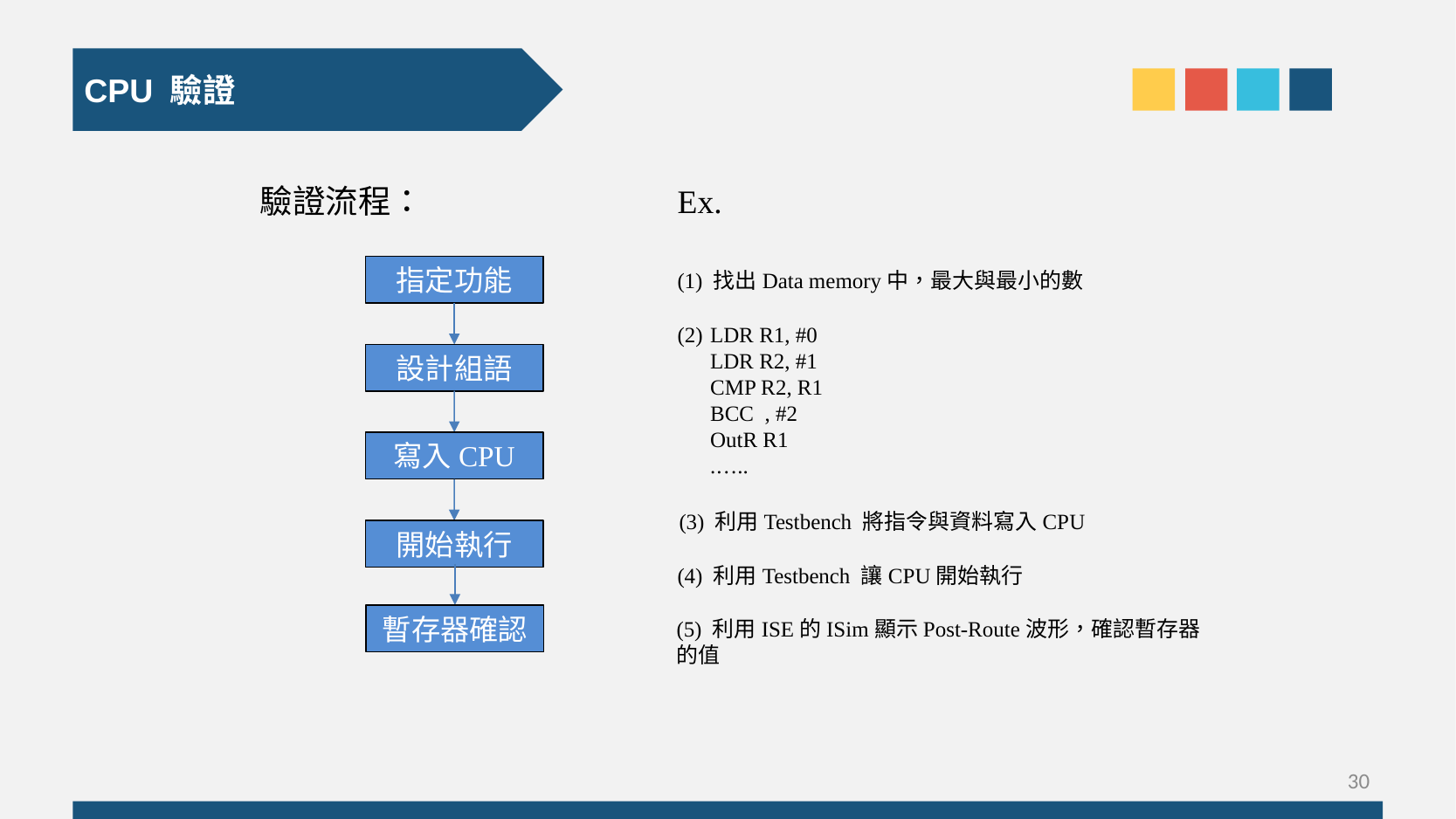

CPU 驗證

驗證流程：
Ex.
指定功能
(1) 找出Data memory中，最大與最小的數
LDR R1, #0
      LDR R2, #1
      CMP R2, R1
      BCC  , #2
      OutR R1
      .…..
設計組語
寫入CPU
(3) 利用Testbench 將指令與資料寫入CPU
開始執行
(4) 利用Testbench 讓CPU開始執行
暫存器確認
(5) 利用ISE的ISim顯示Post-Route波形，確認暫存器的值
30